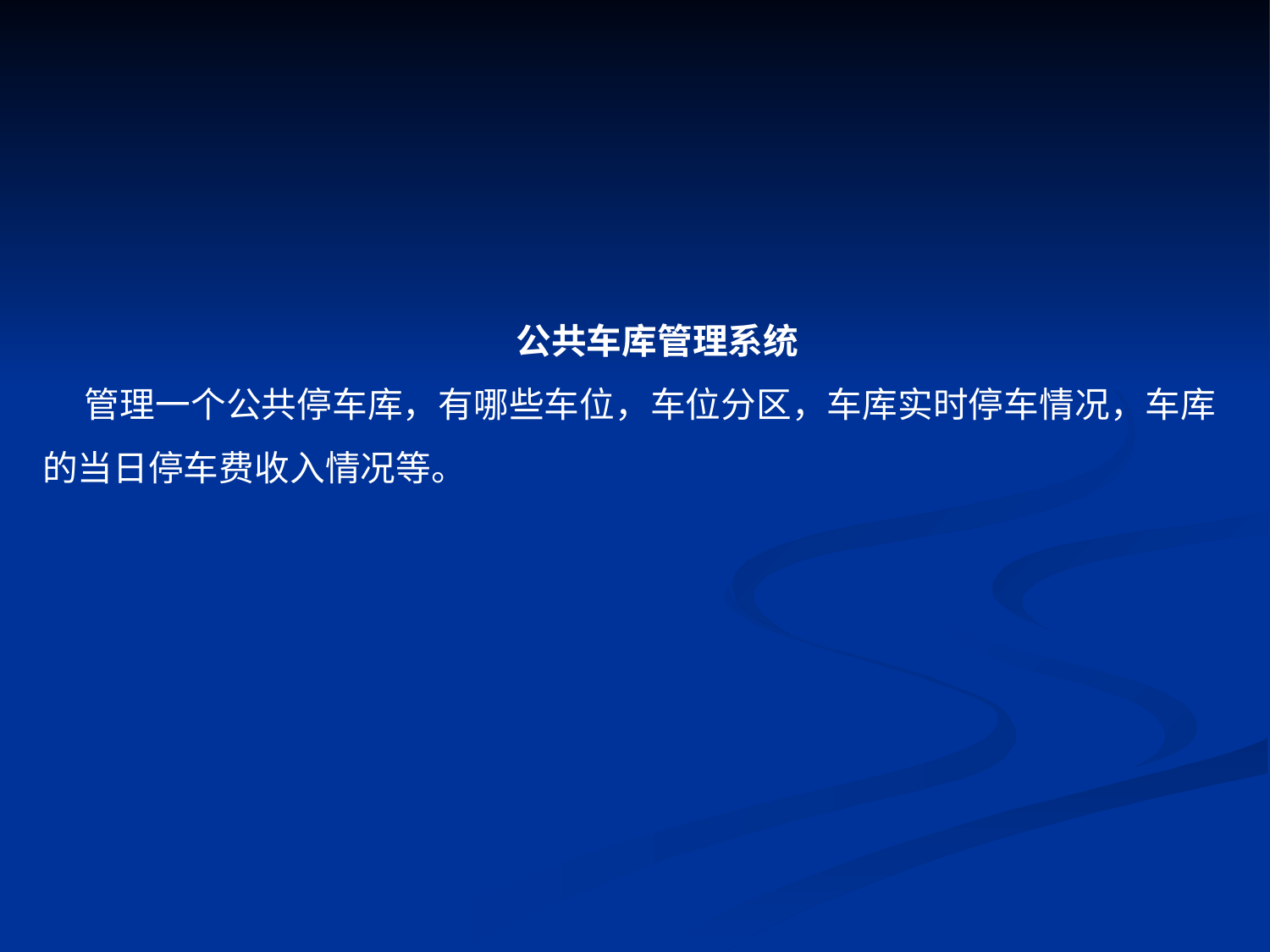

公共车库管理系统
管理一个公共停车库，有哪些车位，车位分区，车库实时停车情况，车库的当日停车费收入情况等。